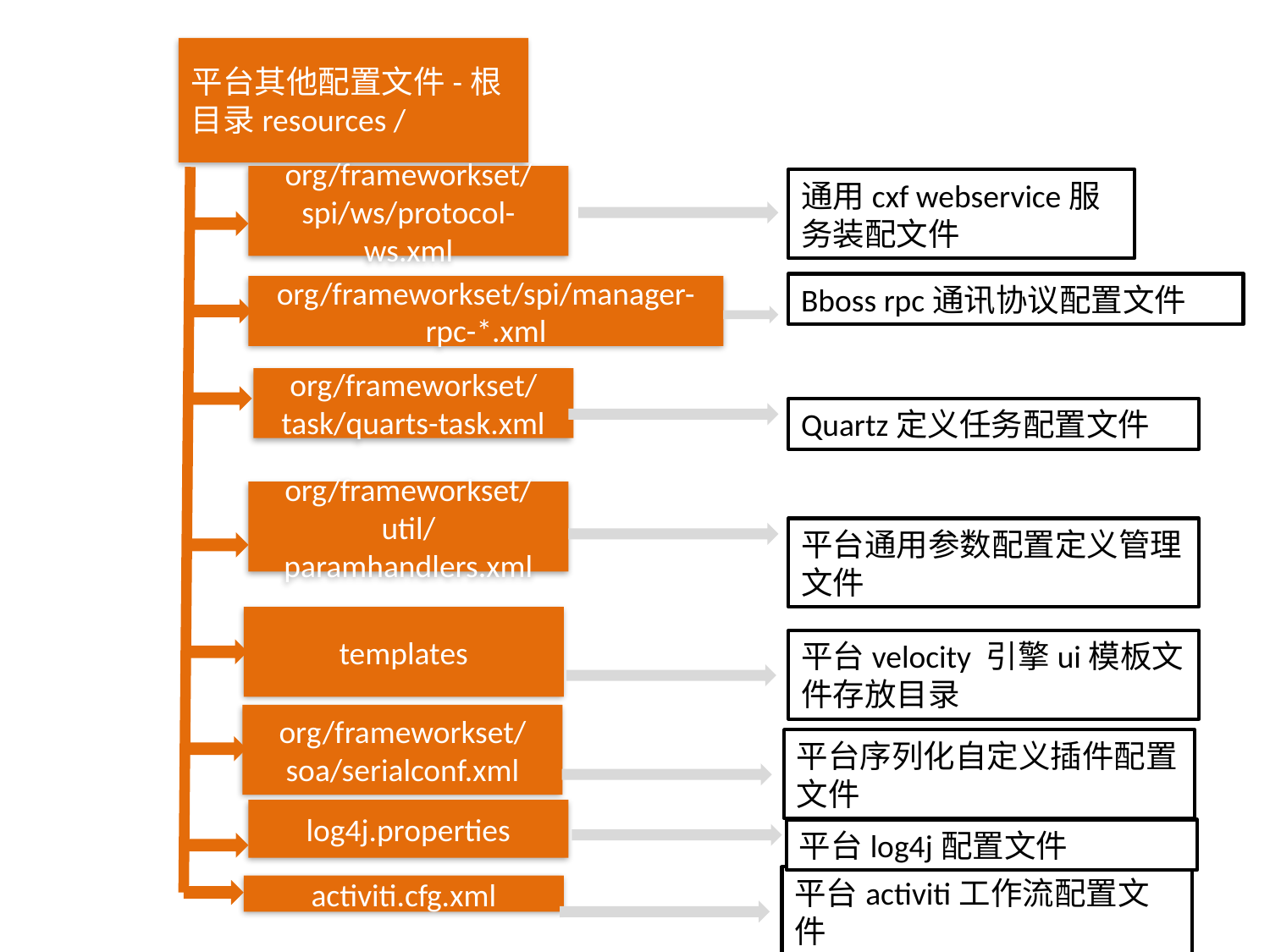

平台其他配置文件-根目录resources /
org/frameworkset/spi/ws/protocol-ws.xml
通用cxf webservice服务装配文件

Bboss rpc通讯协议配置文件
org/frameworkset/spi/manager-rpc-*.xml

org/frameworkset/task/quarts-task.xml

Quartz定义任务配置文件

org/frameworkset/util/paramhandlers.xml
平台通用参数配置定义管理文件

templates
平台velocity 引擎ui模板文件存放目录

org/frameworkset/soa/serialconf.xml
平台序列化自定义插件配置文件

log4j.properties
平台log4j配置文件

平台activiti工作流配置文件
activiti.cfg.xml